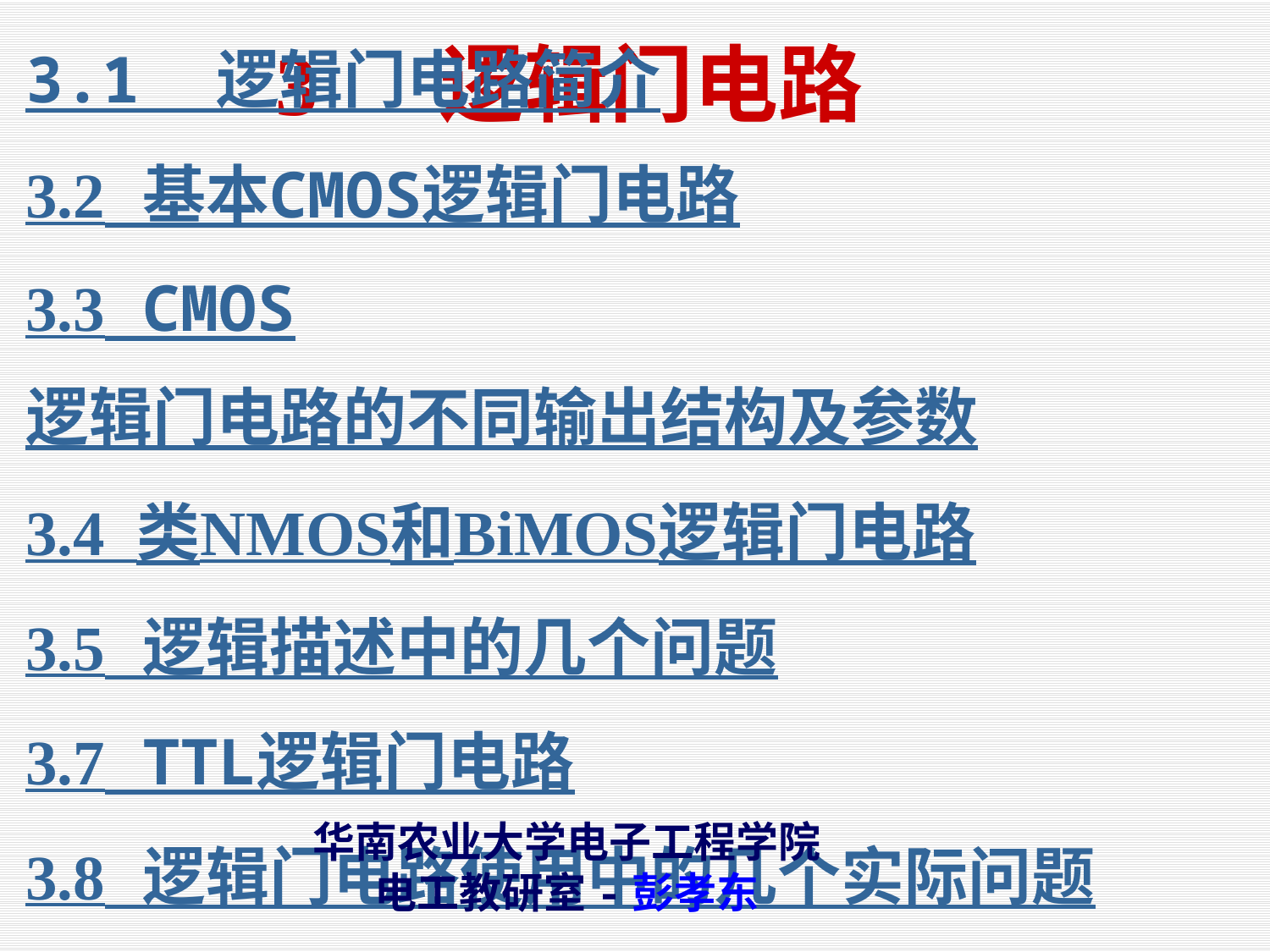

3  逻辑门电路
3.1  逻辑门电路简介
3.2 基本CMOS逻辑门电路
3.3 CMOS逻辑门电路的不同输出结构及参数
3.4  类NMOS和BiMOS逻辑门电路
3.5 逻辑描述中的几个问题
3.7 TTL逻辑门电路
3.8 逻辑门电路使用中的几个实际问题
华南农业大学电子工程学院
电工教研室-彭孝东